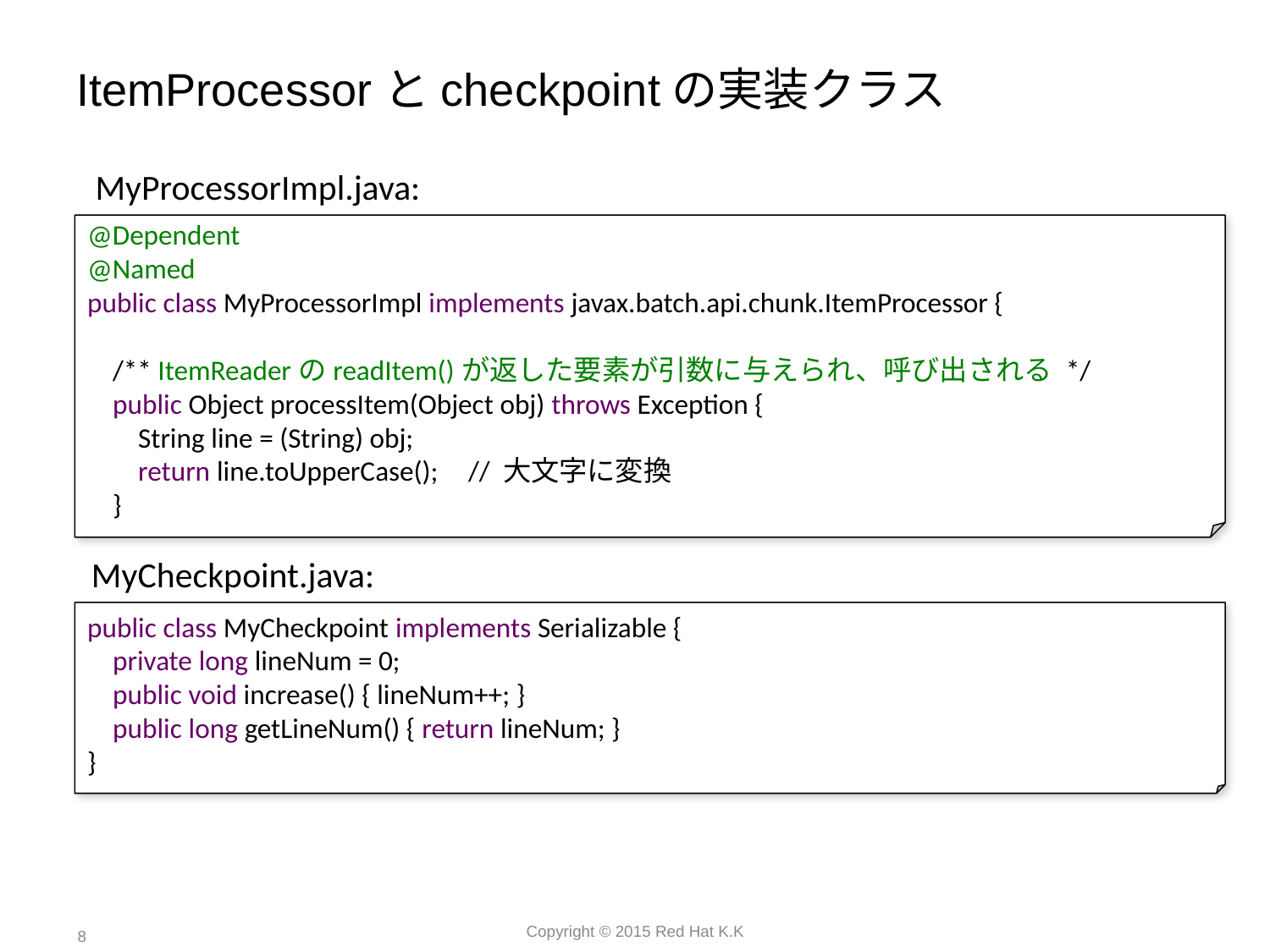

# ItemProcessorとcheckpointの実装クラス
MyProcessorImpl.java:
@Dependent
@Named
public class MyProcessorImpl implements javax.batch.api.chunk.ItemProcessor {

    /** ItemReaderのreadItem()が返した要素が引数に与えられ、呼び出される */
    public Object processItem(Object obj) throws Exception {
        String line = (String) obj;
        return line.toUpperCase();	// 大文字に変換
    }
MyCheckpoint.java:
public class MyCheckpoint implements Serializable {
    private long lineNum = 0;
    public void increase() { lineNum++; }
    public long getLineNum() { return lineNum; }
}
8
Copyright © 2015 Red Hat K.K